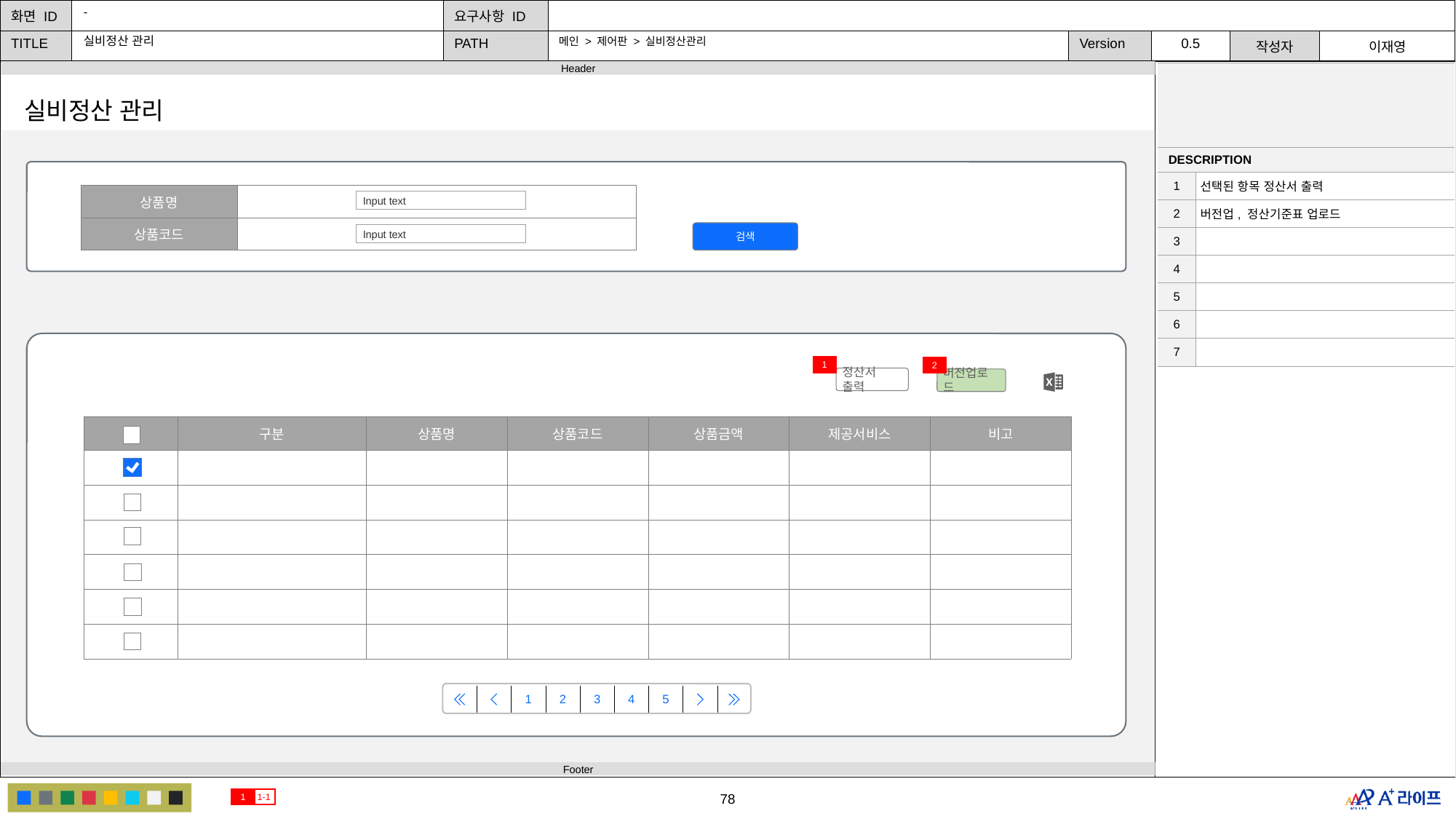

-

메인 > 제어판 > 실비정산관리
실비정산 관리
|  |  |
| --- | --- |
| DESCRIPTION |  |
| 1 | 선택된 항목 정산서 출력 |
| 2 | 버전업, 정산기준표 업로드 |
| 3 |  |
| 4 |  |
| 5 |  |
| 6 |  |
| 7 |  |
실비정산 관리

| 상품명 | 중분류 |
| --- | --- |
| 상품코드 |  |
Input text
검색
Input text

1
2
정산서 출력
버전업로드

|  | 구분 | 상품명 | 상품코드 | 상품금액 | 제공서비스 | 비고 |
| --- | --- | --- | --- | --- | --- | --- |
|  |  |  |  |  |  |  |
|  |  |  |  |  |  |  |
|  |  |  |  |  |  |  |
|  |  |  |  |  |  |  |
|  |  |  |  |  |  |  |
|  |  |  |  |  |  |  |

|  |  | 1 | 2 | 3 | 4 | 5 |  |  |
| --- | --- | --- | --- | --- | --- | --- | --- | --- |

1
1-1